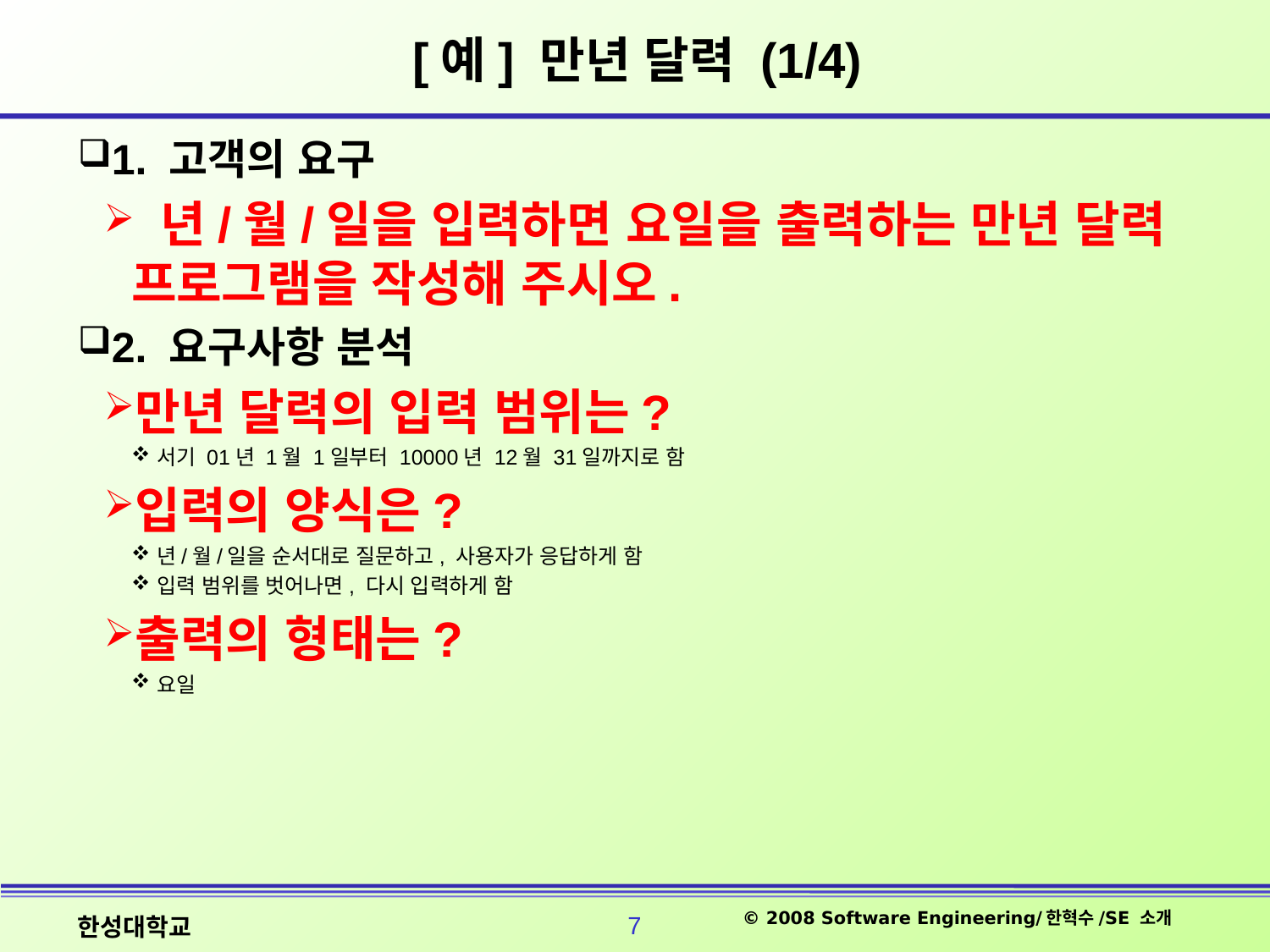

# [예] 만년 달력 (1/4)
1. 고객의 요구
 년/월/일을 입력하면 요일을 출력하는 만년 달력 프로그램을 작성해 주시오.
2. 요구사항 분석
만년 달력의 입력 범위는?
서기 01년 1월 1일부터 10000년 12월 31일까지로 함
입력의 양식은?
년/월/일을 순서대로 질문하고, 사용자가 응답하게 함
입력 범위를 벗어나면, 다시 입력하게 함
출력의 형태는?
요일
© 2008 Software Engineering/한혁수/SE 소개